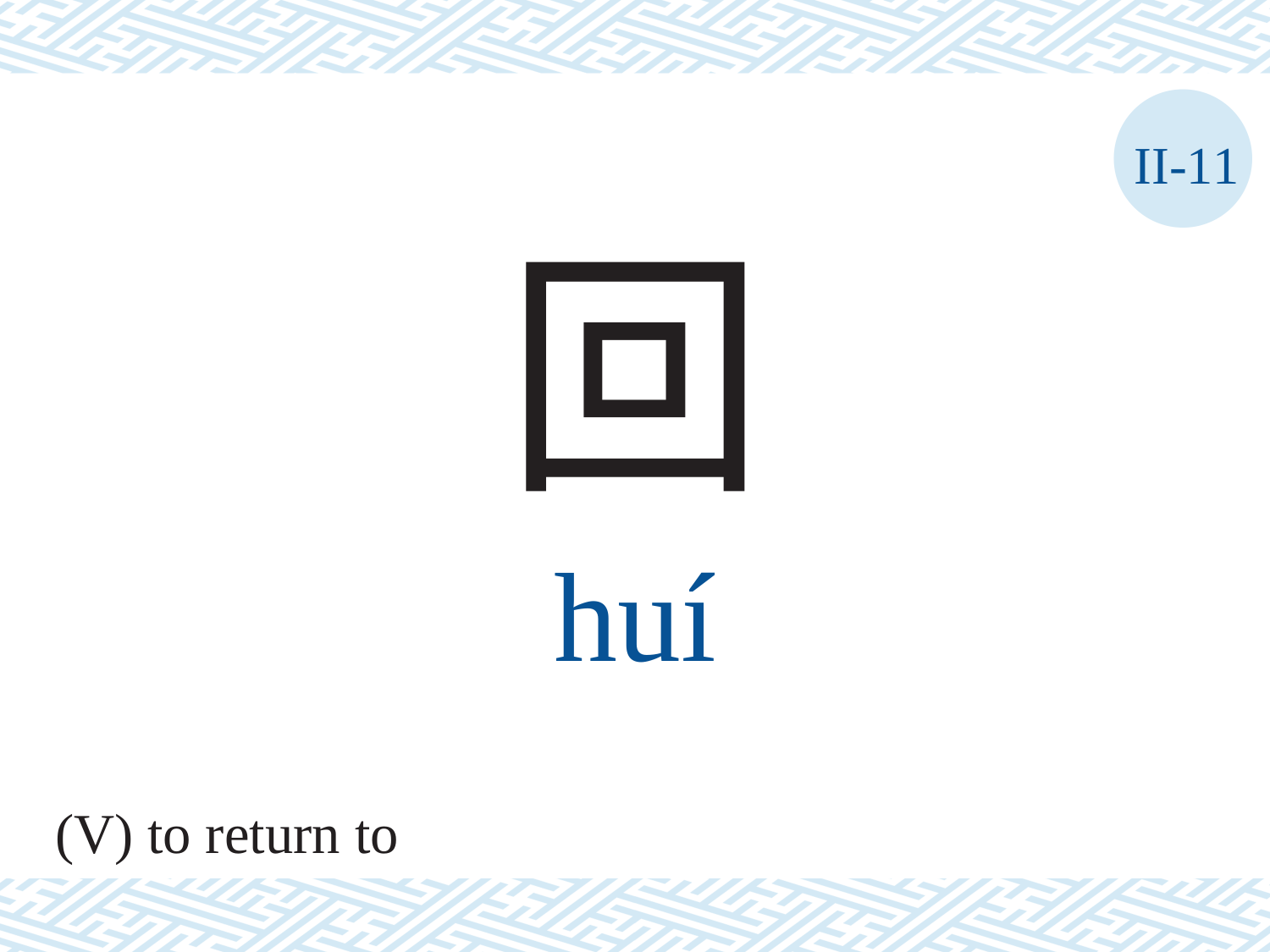

II-11
回
huí
(V) to return to